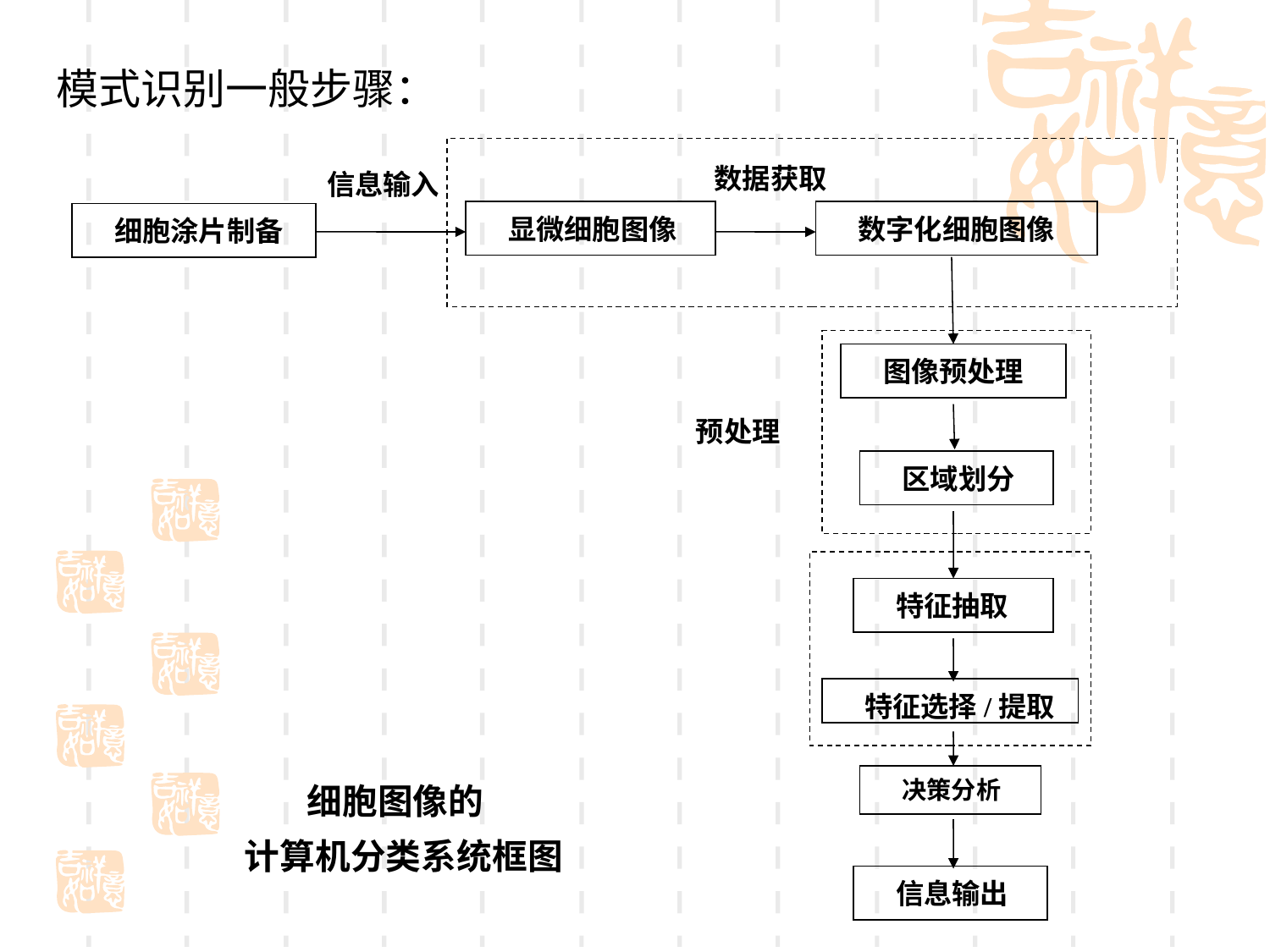

模式识别一般步骤：

数据获取
信息输入
显微细胞图像
数字化细胞图像
细胞涂片制备

图像预处理
预处理

区域划分

特征抽取

特征选择/提取

决策分析

信息输出
细胞图像的
 计算机分类系统框图